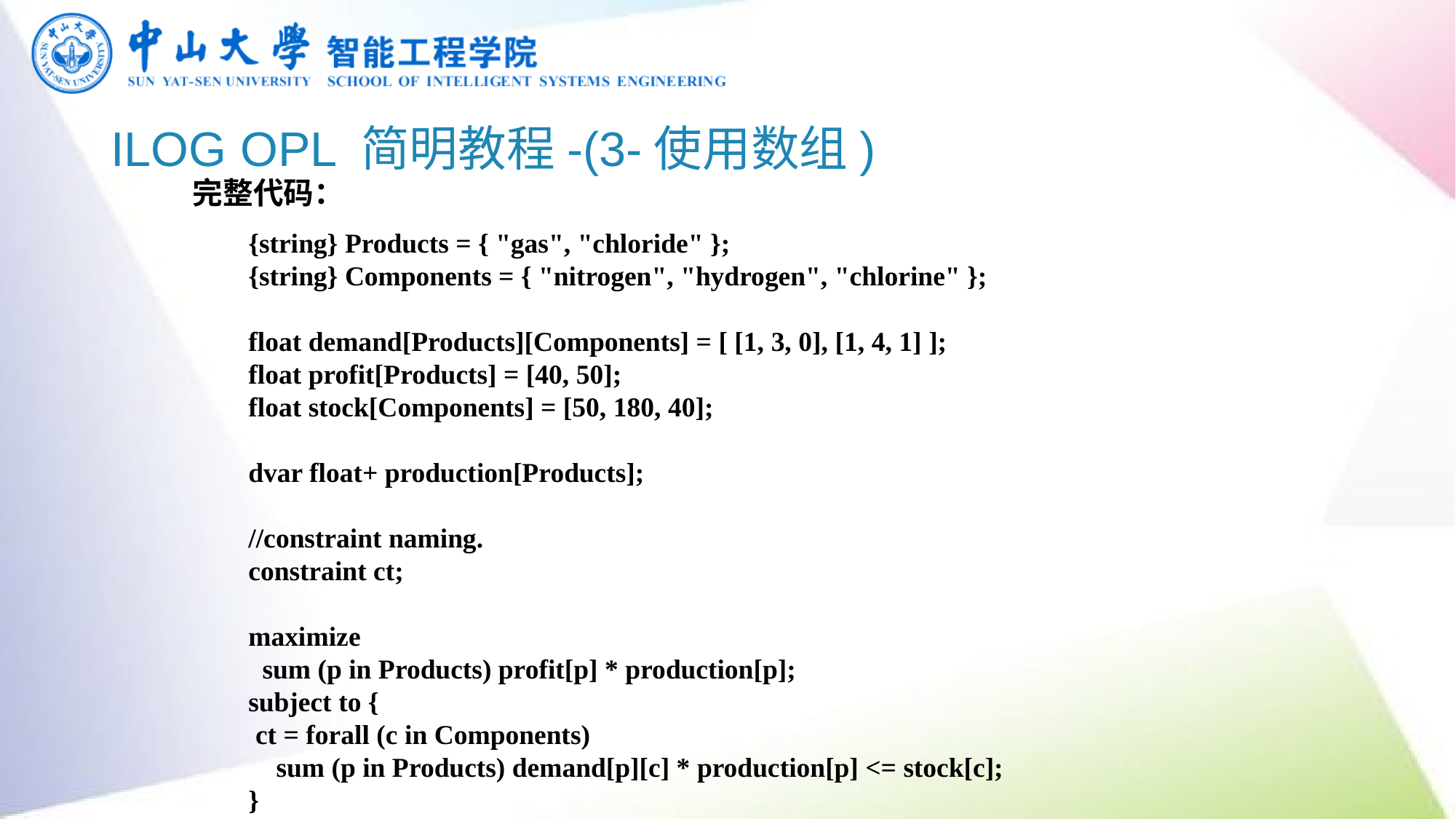

# ILOG OPL 简明教程-(3-使用数组)
完整代码：
{string} Products = { "gas", "chloride" };
{string} Components = { "nitrogen", "hydrogen", "chlorine" };

float demand[Products][Components] = [ [1, 3, 0], [1, 4, 1] ];
float profit[Products] = [40, 50];
float stock[Components] = [50, 180, 40];

dvar float+ production[Products];

//constraint naming.
constraint ct;

maximize
  sum (p in Products) profit[p] * production[p];
subject to {
 ct = forall (c in Components)
    sum (p in Products) demand[p][c] * production[p] <= stock[c];
}